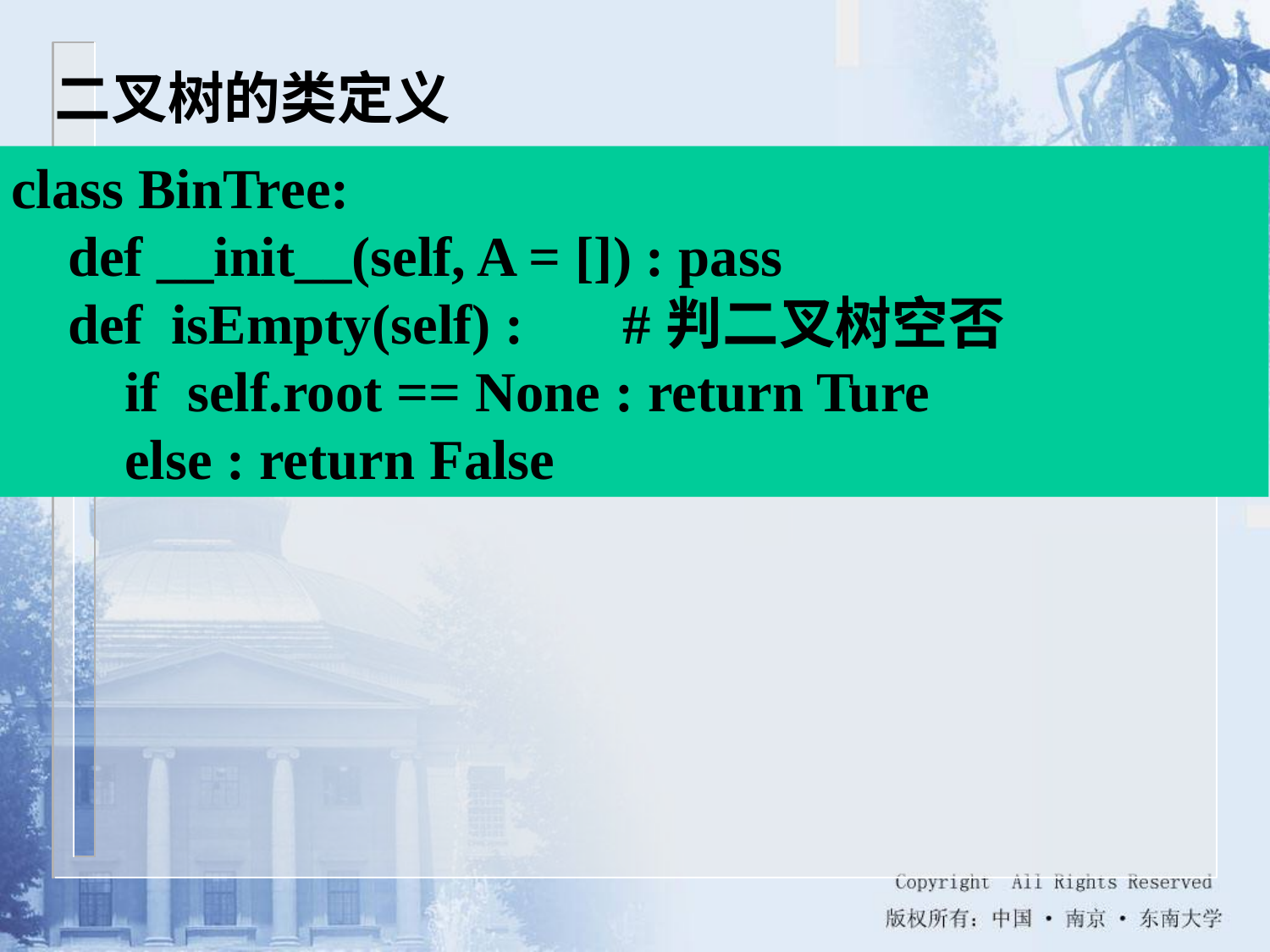

二叉树的类定义
class BinTree:
    def __init__(self, A = []) : pass
    def  isEmpty(self) :       #判二叉树空否
        if  self.root == None : return Ture
        else : return False